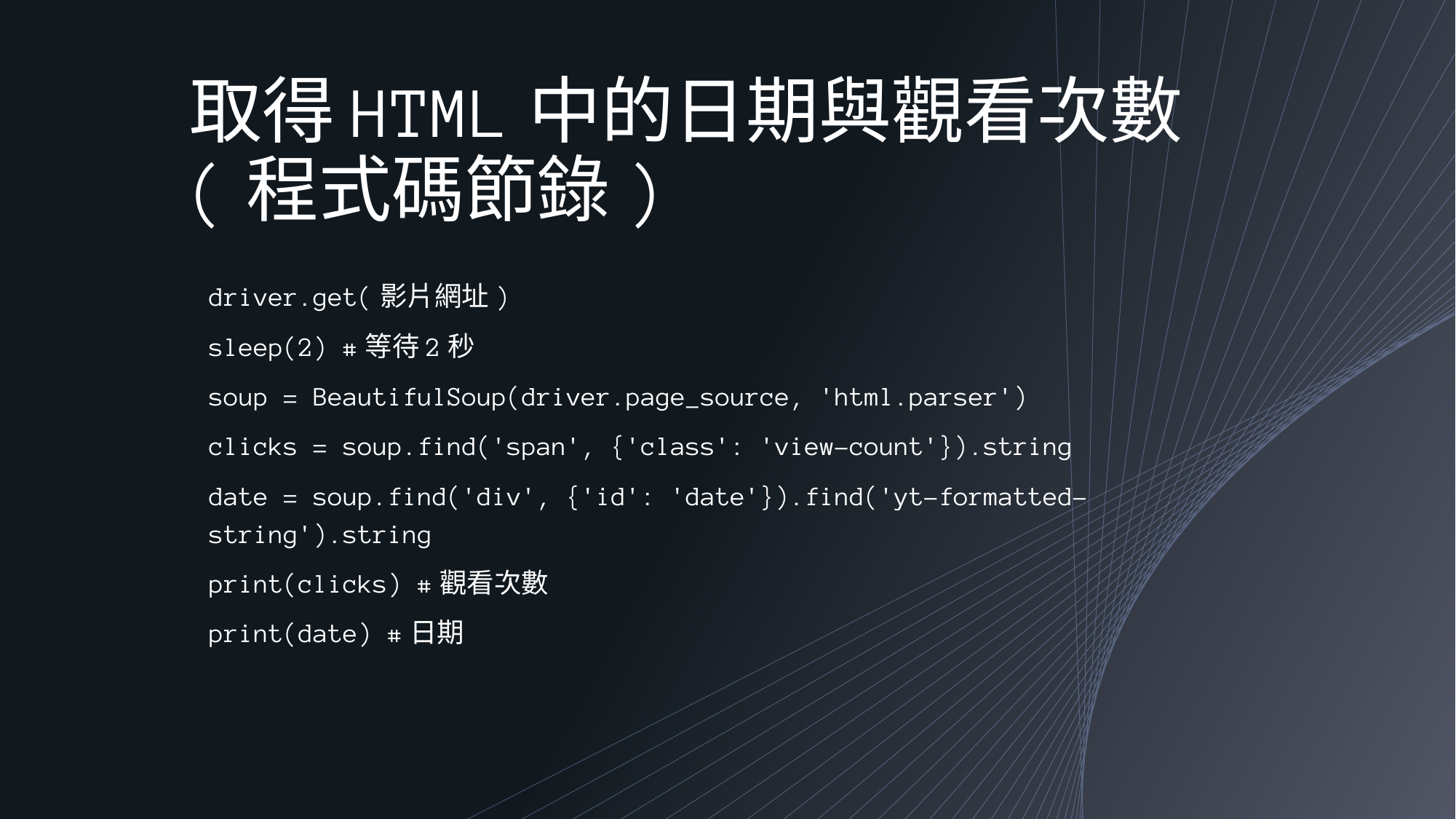

# 取得HTML中的日期與觀看次數 (程式碼節錄)
driver.get(影片網址)
sleep(2) #等待2秒
soup = BeautifulSoup(driver.page_source, 'html.parser')
clicks = soup.find('span', {'class': 'view-count'}).string
date = soup.find('div', {'id': 'date'}).find('yt-formatted-string').string
print(clicks) #觀看次數
print(date) #日期